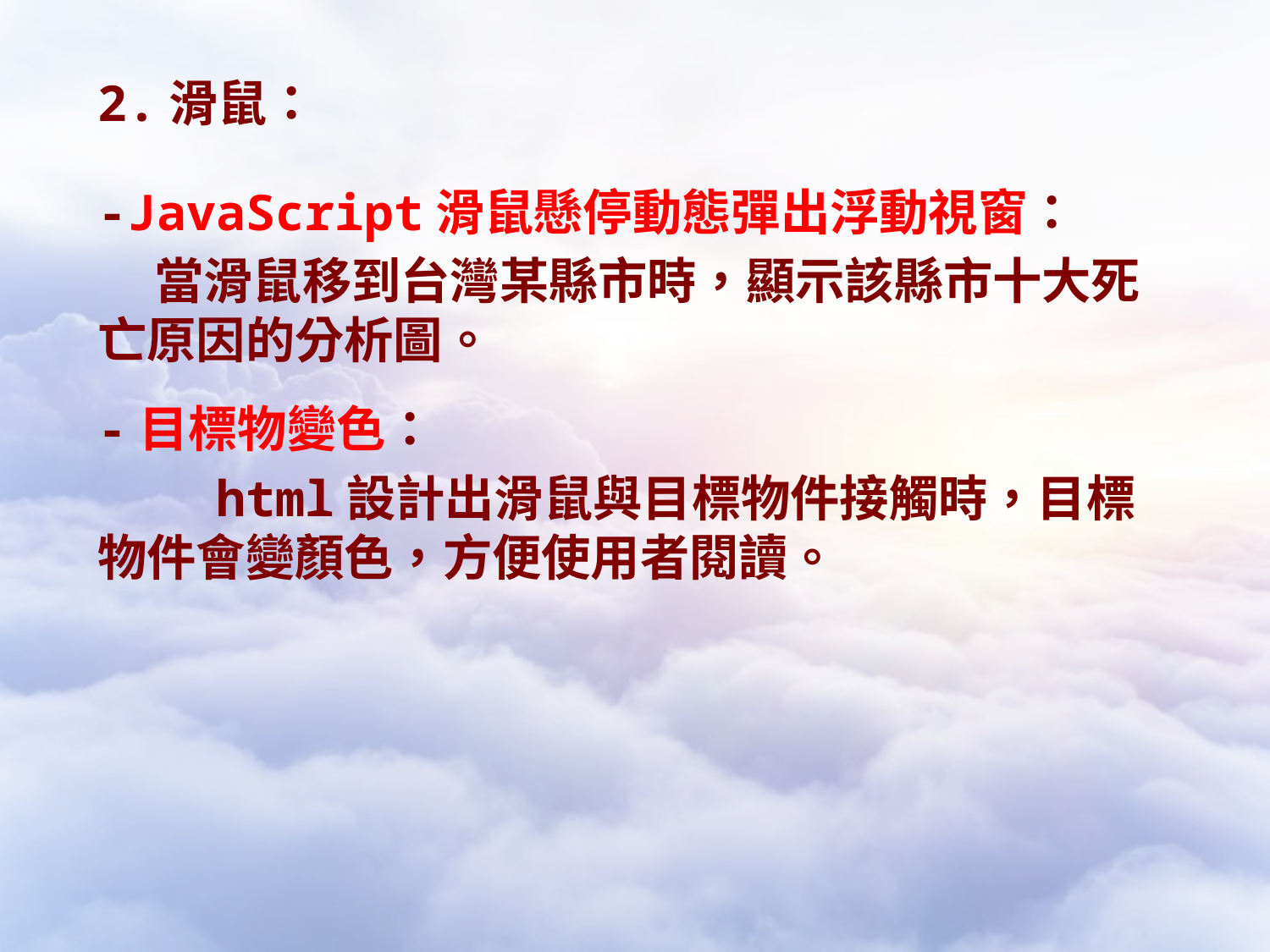

2.滑鼠：

-JavaScript滑鼠懸停動態彈出浮動視窗：
    當滑鼠移到台灣某縣市時，顯示該縣市十大死亡原因的分析圖。

-目標物變色：
    html設計出滑鼠與目標物件接觸時，目標物件會變顏色，方便使用者閱讀。